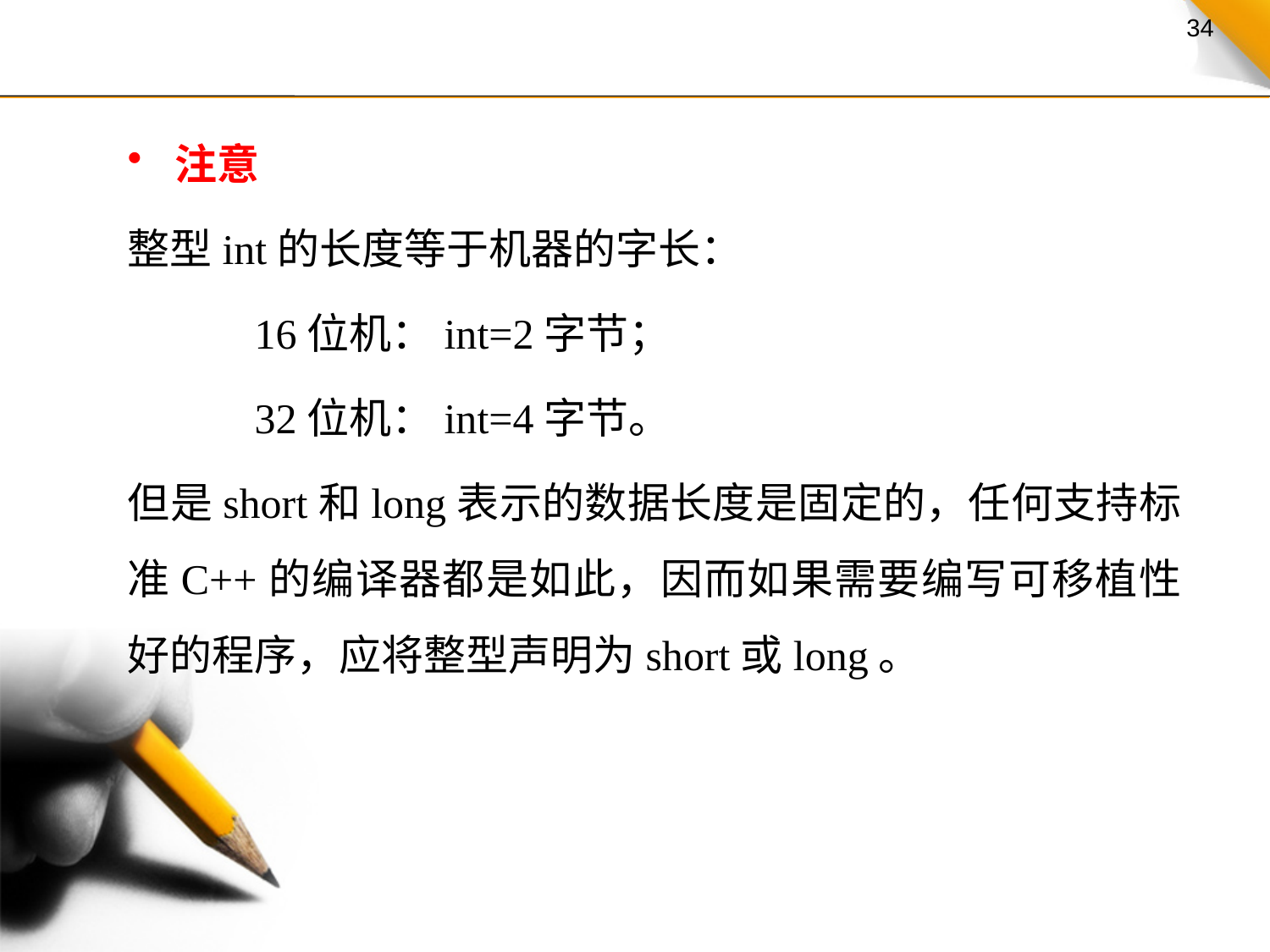

注意
整型int的长度等于机器的字长：
            16位机：int=2字节；
            32位机：int=4字节。
但是short和long表示的数据长度是固定的，任何支持标准C++的编译器都是如此，因而如果需要编写可移植性好的程序，应将整型声明为short或long。